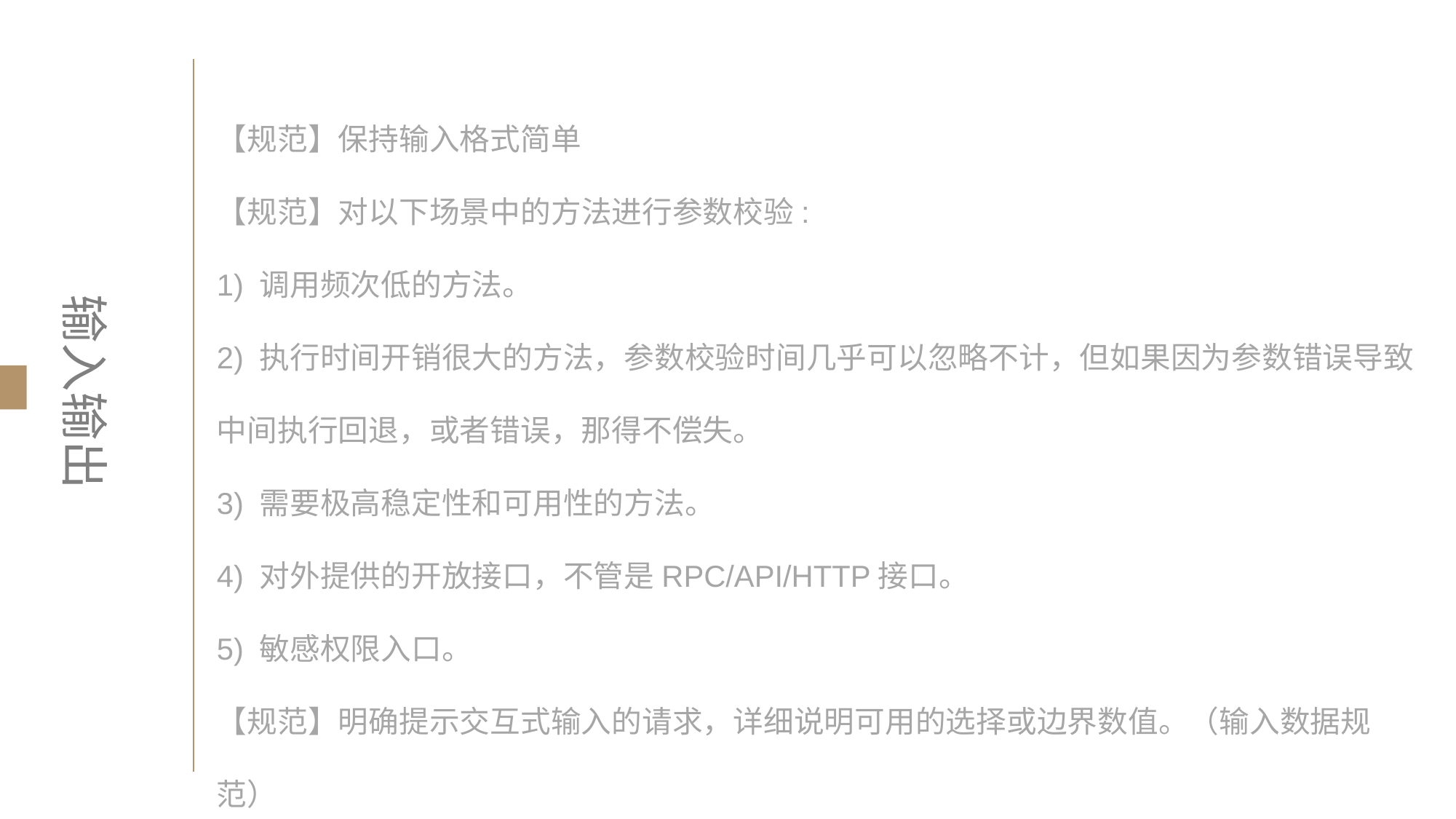

【规范】保持输入格式简单
【规范】对以下场景中的方法进行参数校验:
1) 调用频次低的方法。
2) 执行时间开销很大的方法，参数校验时间几乎可以忽略不计，但如果因为参数错误导致中间执行回退，或者错误，那得不偿失。
3) 需要极高稳定性和可用性的方法。
4) 对外提供的开放接口，不管是RPC/API/HTTP接口。
5) 敏感权限入口。
【规范】明确提示交互式输入的请求，详细说明可用的选择或边界数值。（输入数据规范）
输入输出